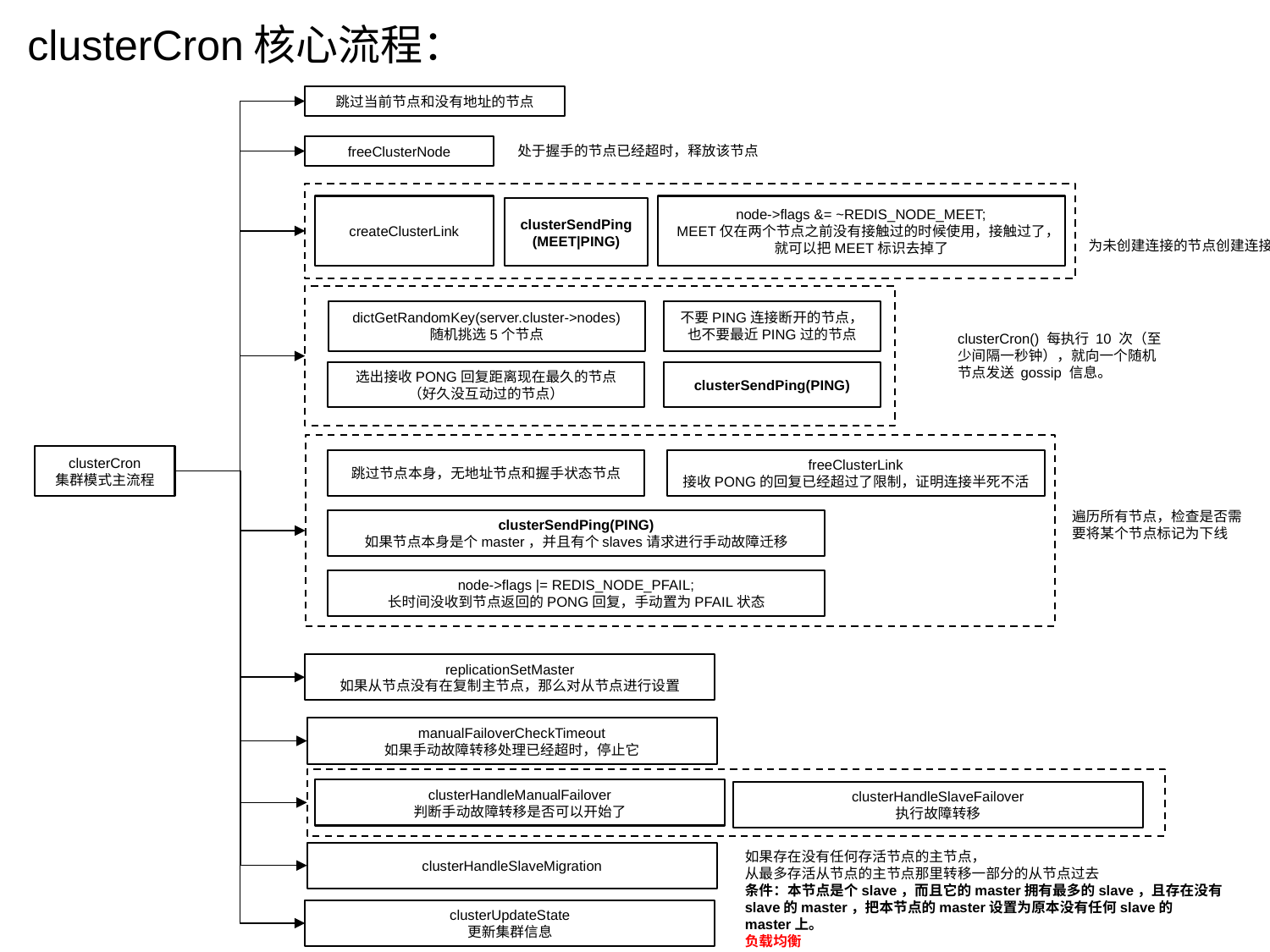

clusterCron核心流程：
跳过当前节点和没有地址的节点
freeClusterNode
处于握手的节点已经超时，释放该节点

createClusterLink
node->flags &= ~REDIS_NODE_MEET;
MEET仅在两个节点之前没有接触过的时候使用，接触过了，就可以把MEET标识去掉了
clusterSendPing
(MEET|PING)
为未创建连接的节点创建连接

dictGetRandomKey(server.cluster->nodes)
随机挑选5个节点
不要PING连接断开的节点，
也不要最近PING过的节点
选出接收PONG回复距离现在最久的节点
（好久没互动过的节点）
clusterSendPing(PING)
clusterCron() 每执行 10 次（至少间隔一秒钟），就向一个随机节点发送 gossip 信息。

clusterCron
集群模式主流程
freeClusterLink
接收PONG的回复已经超过了限制，证明连接半死不活
跳过节点本身，无地址节点和握手状态节点
遍历所有节点，检查是否需要将某个节点标记为下线
clusterSendPing(PING)
如果节点本身是个master，并且有个slaves请求进行手动故障迁移
node->flags |= REDIS_NODE_PFAIL;
长时间没收到节点返回的PONG回复，手动置为PFAIL状态
replicationSetMaster
如果从节点没有在复制主节点，那么对从节点进行设置
manualFailoverCheckTimeout
如果手动故障转移处理已经超时，停止它

clusterHandleManualFailover
判断手动故障转移是否可以开始了
clusterHandleSlaveFailover
执行故障转移
如果存在没有任何存活节点的主节点，
从最多存活从节点的主节点那里转移一部分的从节点过去
条件：本节点是个slave，而且它的master拥有最多的slave，且存在没有slave的master，把本节点的master设置为原本没有任何slave的master上。
负载均衡
clusterHandleSlaveMigration
clusterUpdateState
更新集群信息